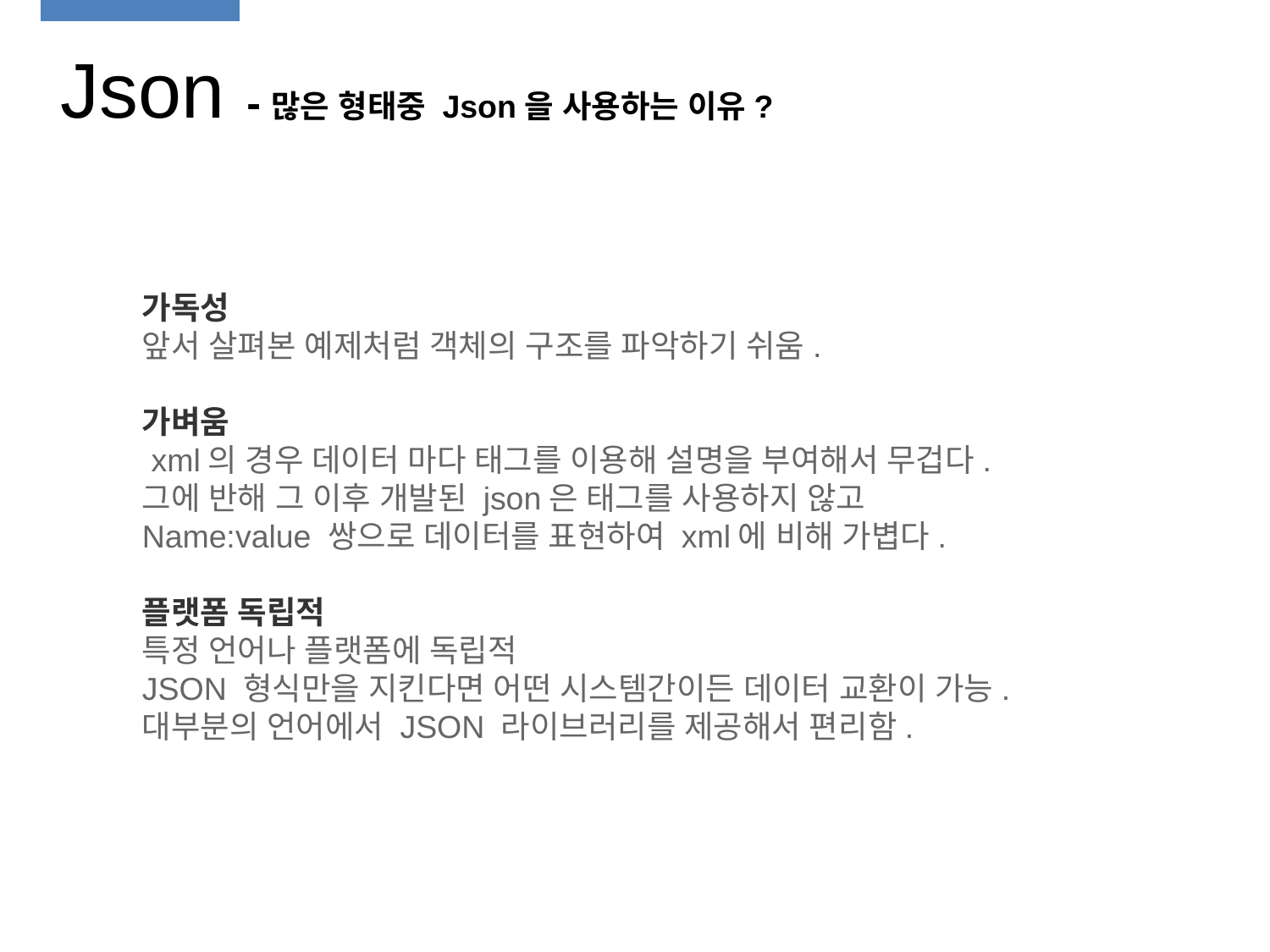

Json -많은 형태중 Json을 사용하는 이유?

가독성
앞서 살펴본 예제처럼 객체의 구조를 파악하기 쉬움.

가벼움
 xml의 경우 데이터 마다 태그를 이용해 설명을 부여해서 무겁다.
그에 반해 그 이후 개발된 json은 태그를 사용하지 않고
Name:value 쌍으로 데이터를 표현하여 xml에 비해 가볍다.

플랫폼 독립적
특정 언어나 플랫폼에 독립적
JSON 형식만을 지킨다면 어떤 시스템간이든 데이터 교환이 가능.
대부분의 언어에서 JSON 라이브러리를 제공해서 편리함.